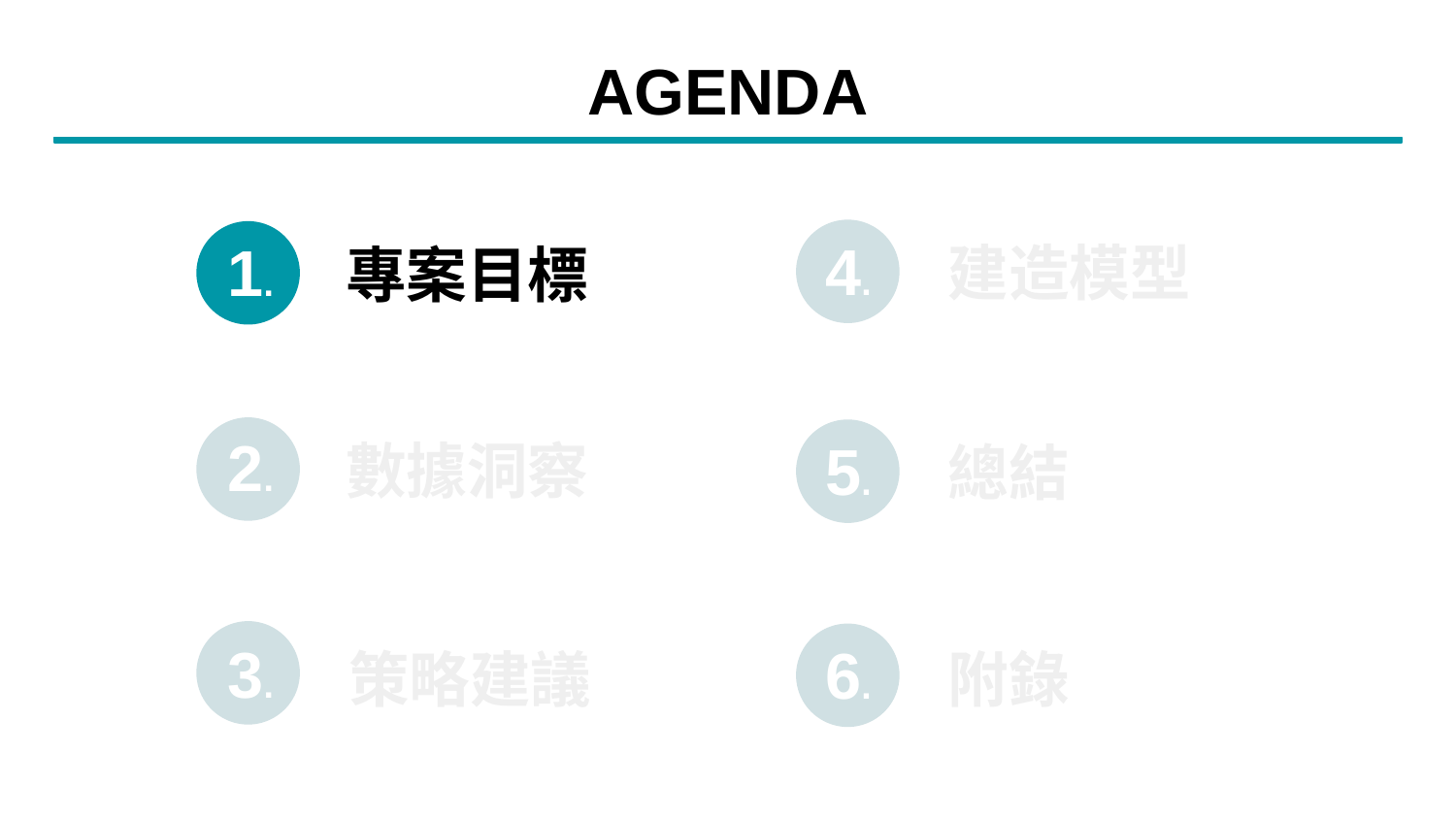

# AGENDA

4.
1.

建造模型

專案目標
2.
2.
5.

數據洞察

總結
3.
6.

策略建議
附錄